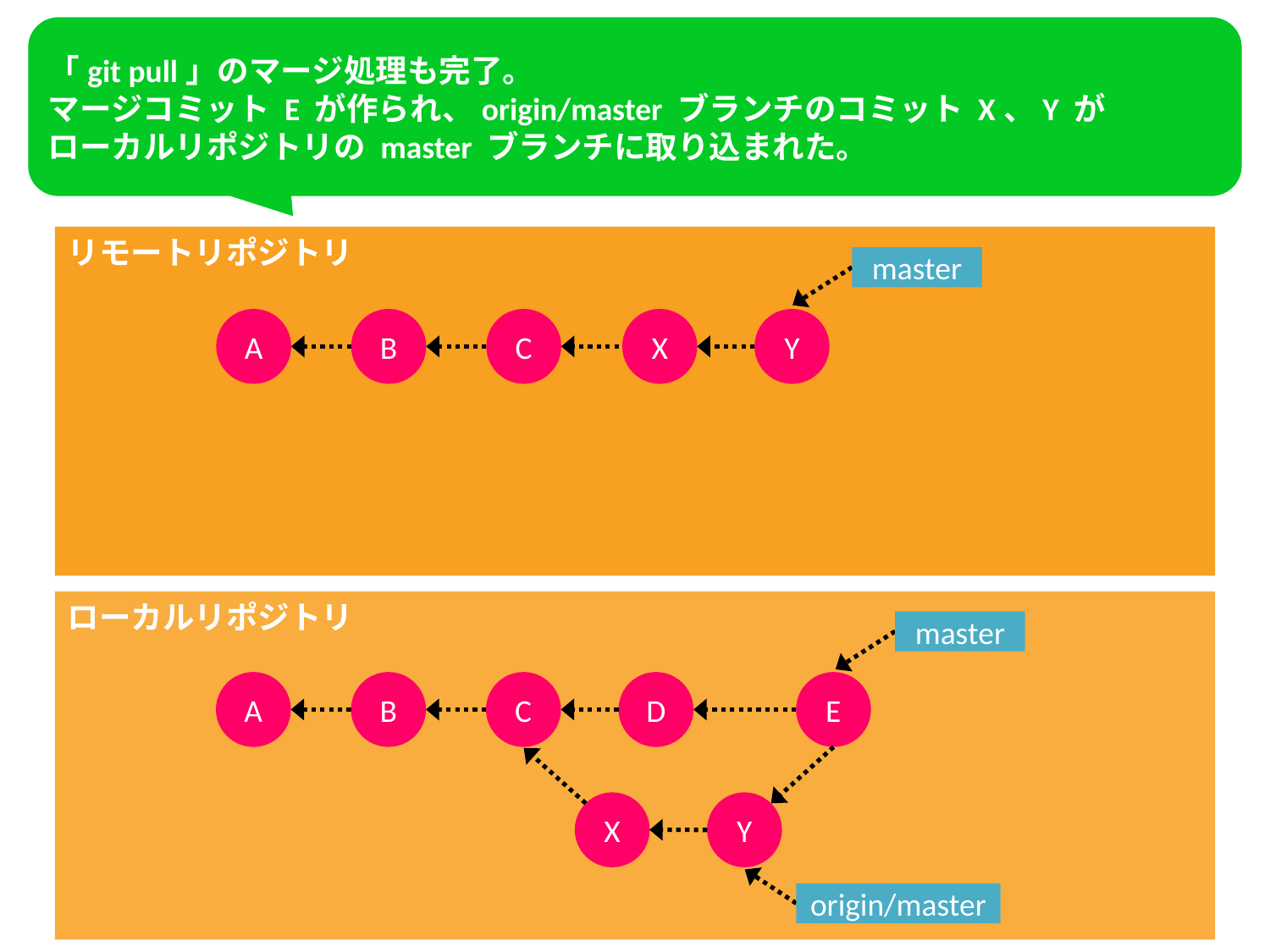

「git pull」のマージ処理も完了。
マージコミット E が作られ、origin/master ブランチのコミット X、Y が
ローカルリポジトリの master ブランチに取り込まれた。

リモートリポジトリ
master
A
B
C
X
Y
ローカルリポジトリ
master
A
B
C
D
E
X
Y
origin/master